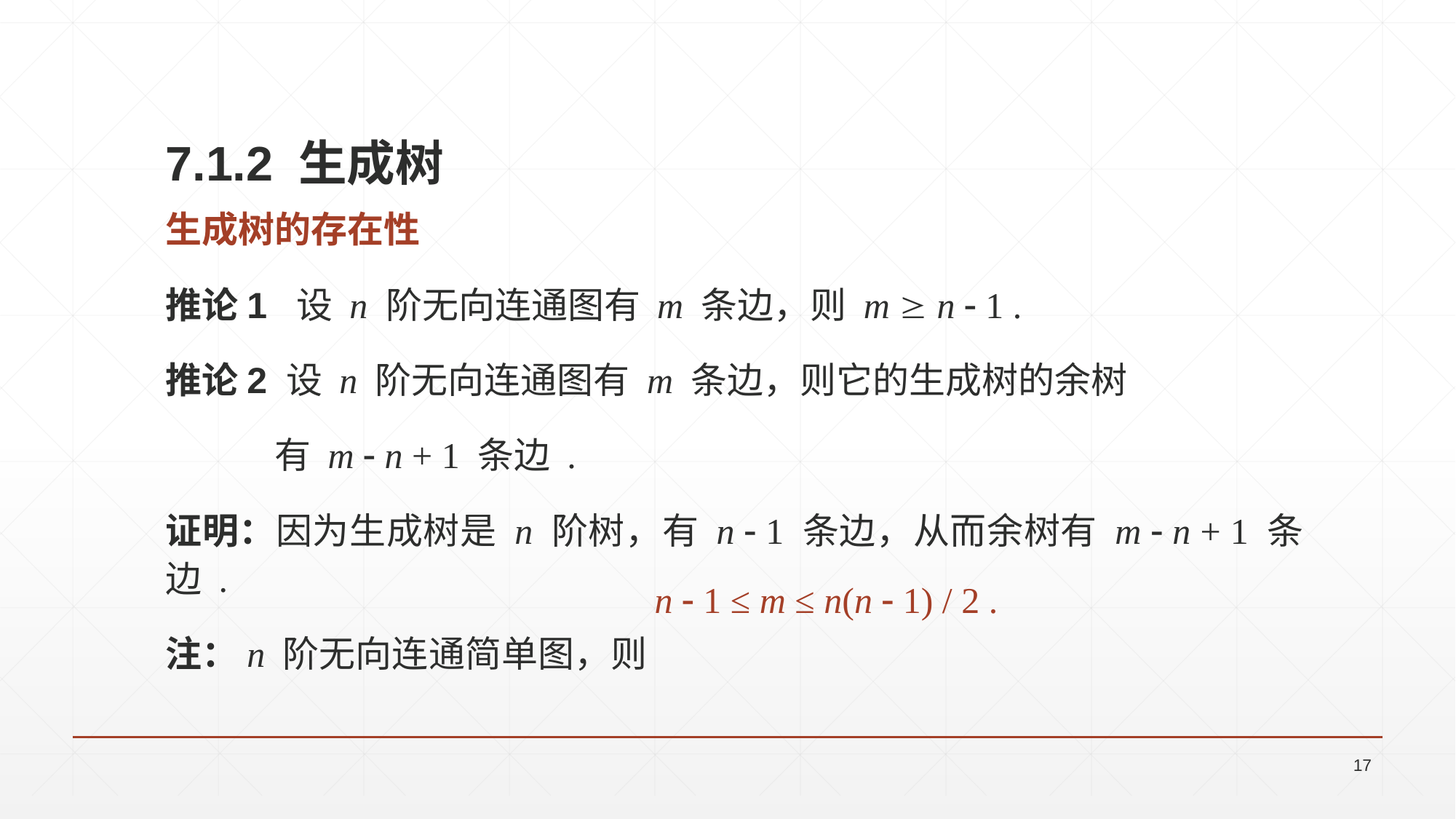

# 7.1.2 生成树
生成树的存在性
推论1  设 n 阶无向连通图有 m 条边，则 m ≥ n − 1 .
推论2 设 n 阶无向连通图有 m 条边，则它的生成树的余树
	有 m − n + 1 条边 .
证明：因为生成树是 n 阶树，有 n − 1 条边，从而余树有 m − n + 1 条边 .
注：n 阶无向连通简单图，则
n − 1 ≤ m ≤ n(n − 1) / 2 .
17